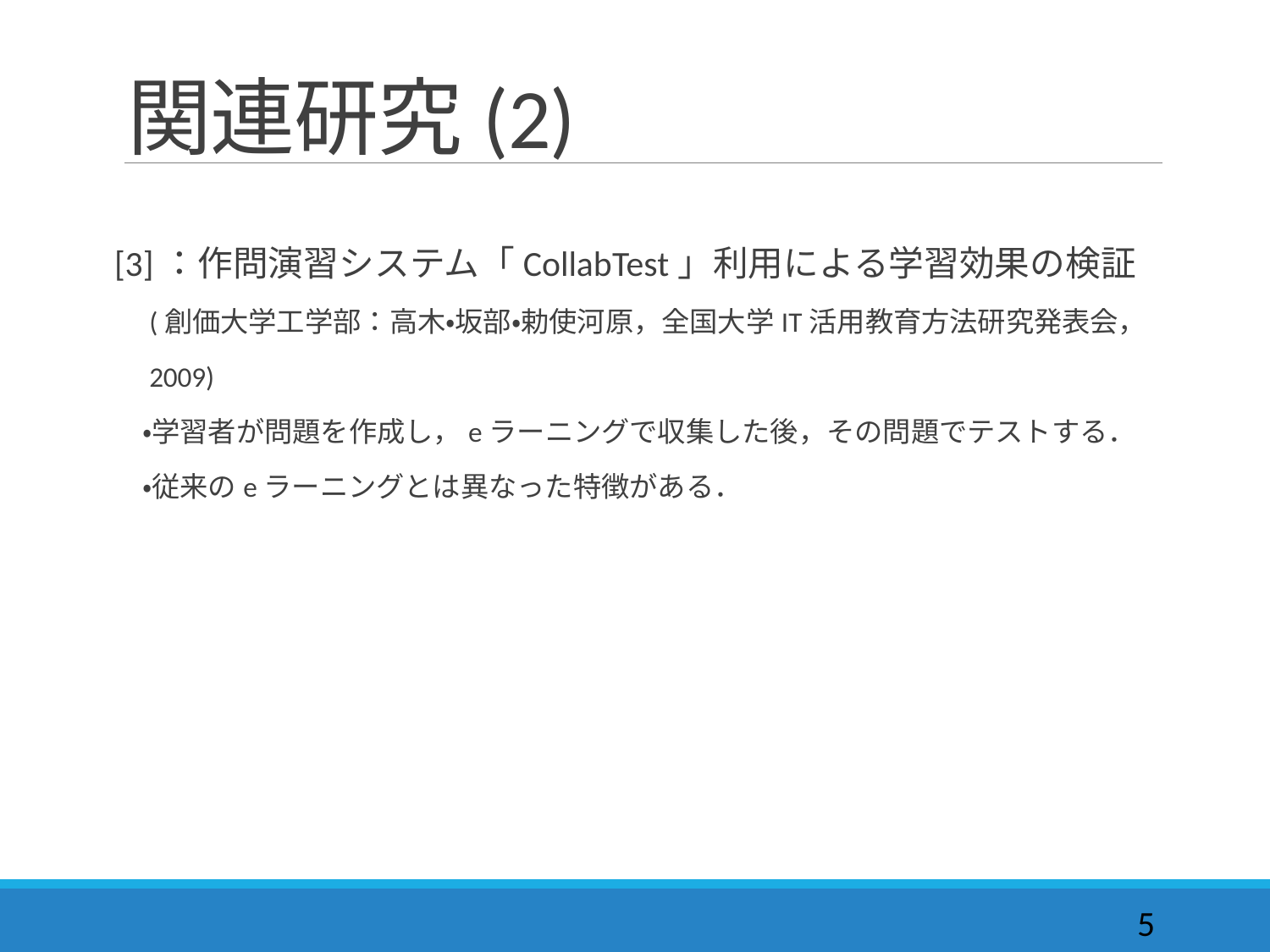

# 関連研究(2)

[3]：作問演習システム「CollabTest」利用による学習効果の検証
　(創価大学工学部：高木・坂部・勅使河原，全国大学IT活用教育方法研究発表会，
　2009)
　・学習者が問題を作成し，eラーニングで収集した後，その問題でテストする．
　・従来のeラーニングとは異なった特徴がある．

5